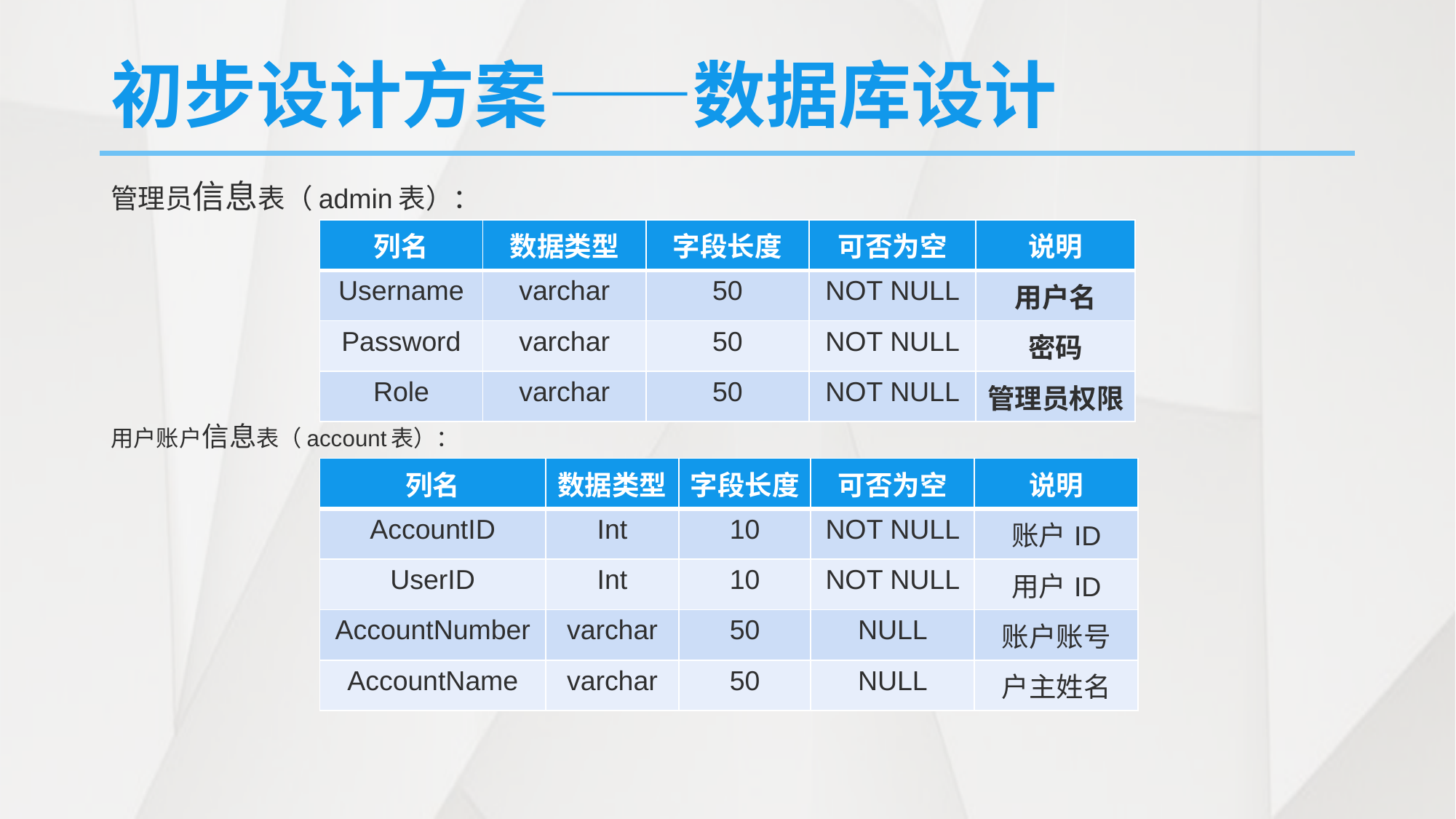

# 初步设计方案——数据库设计
管理员信息表（admin表）：

| 列名 | 数据类型 | 字段长度 | 可否为空 | 说明 |
| --- | --- | --- | --- | --- |
| Username | varchar | 50 | NOT NULL | 用户名 |
| Password | varchar | 50 | NOT NULL | 密码 |
| Role | varchar | 50 | NOT NULL | 管理员权限 |
用户账户信息表（account表）：

| 列名 | 数据类型 | 字段长度 | 可否为空 | 说明 |
| --- | --- | --- | --- | --- |
| AccountID | Int | 10 | NOT NULL | 账户ID |
| UserID | Int | 10 | NOT NULL | 用户ID |
| AccountNumber | varchar | 50 | NULL | 账户账号 |
| AccountName | varchar | 50 | NULL | 户主姓名 |